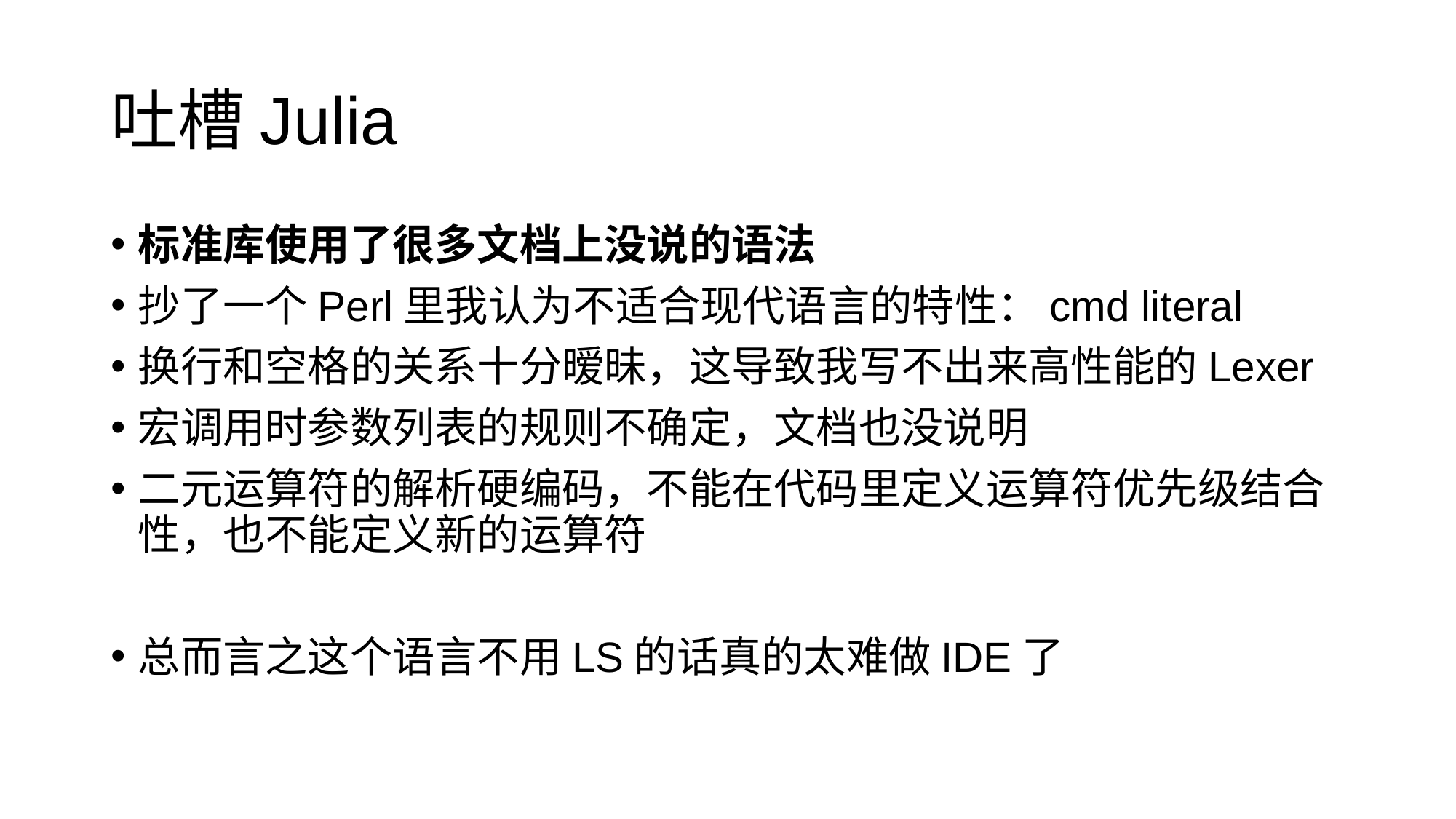

# 吐槽Julia
标准库使用了很多文档上没说的语法
抄了一个Perl里我认为不适合现代语言的特性：cmd literal
换行和空格的关系十分暧昧，这导致我写不出来高性能的Lexer
宏调用时参数列表的规则不确定，文档也没说明
二元运算符的解析硬编码，不能在代码里定义运算符优先级结合性，也不能定义新的运算符

总而言之这个语言不用LS的话真的太难做IDE了